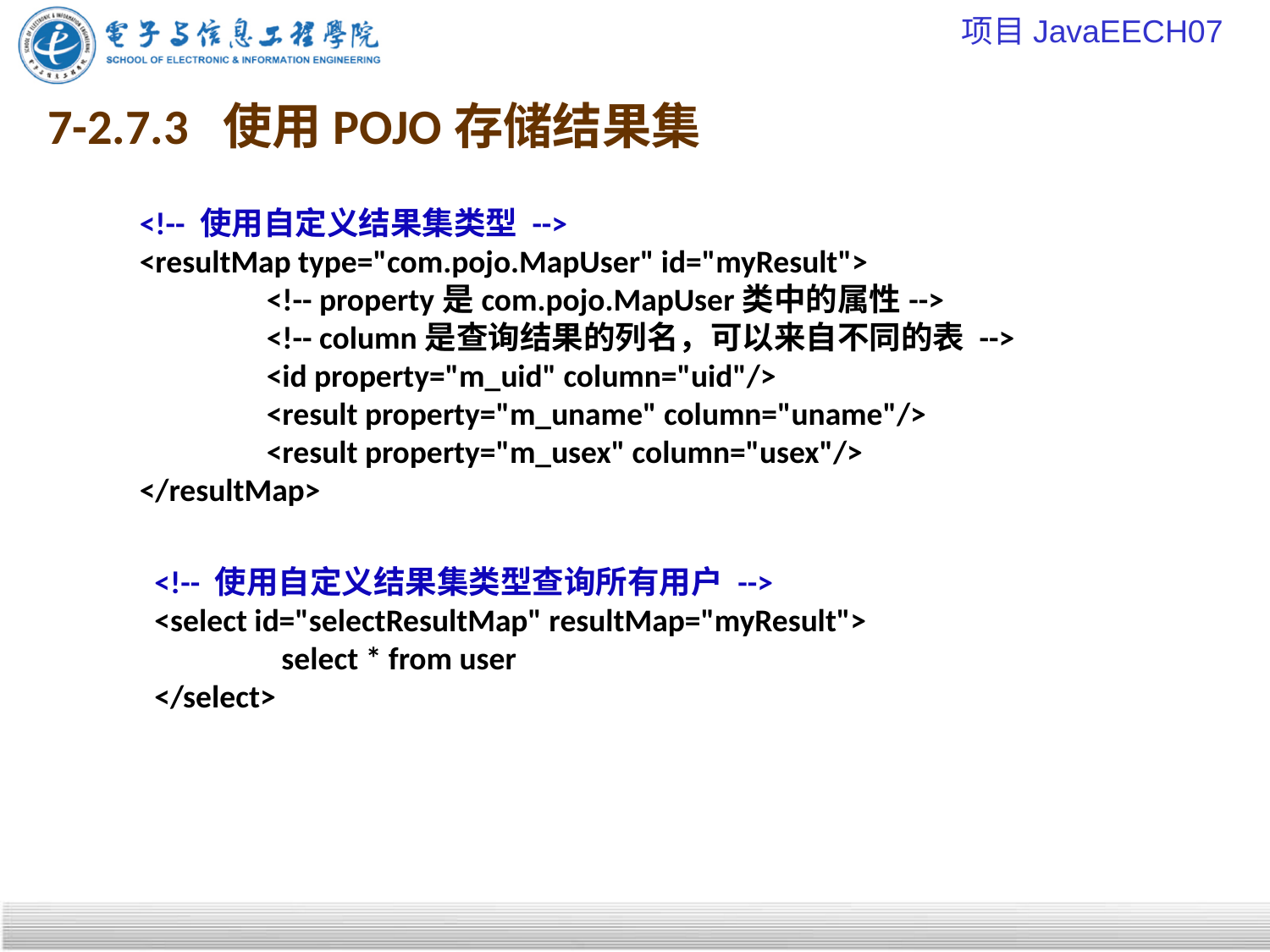

项目JavaEECH07
# 7-2.7.3  使用POJO存储结果集
	<!-- 使用自定义结果集类型 -->
	<resultMap type="com.pojo.MapUser" id="myResult">
		<!-- property是com.pojo.MapUser类中的属性-->
		<!-- column是查询结果的列名，可以来自不同的表 -->
		<id property="m_uid" column="uid"/>
		<result property="m_uname" column="uname"/>
		<result property="m_usex" column="usex"/>
	</resultMap>
	<!-- 使用自定义结果集类型查询所有用户 -->
	<select id="selectResultMap" resultMap="myResult">
		select * from user
	</select>